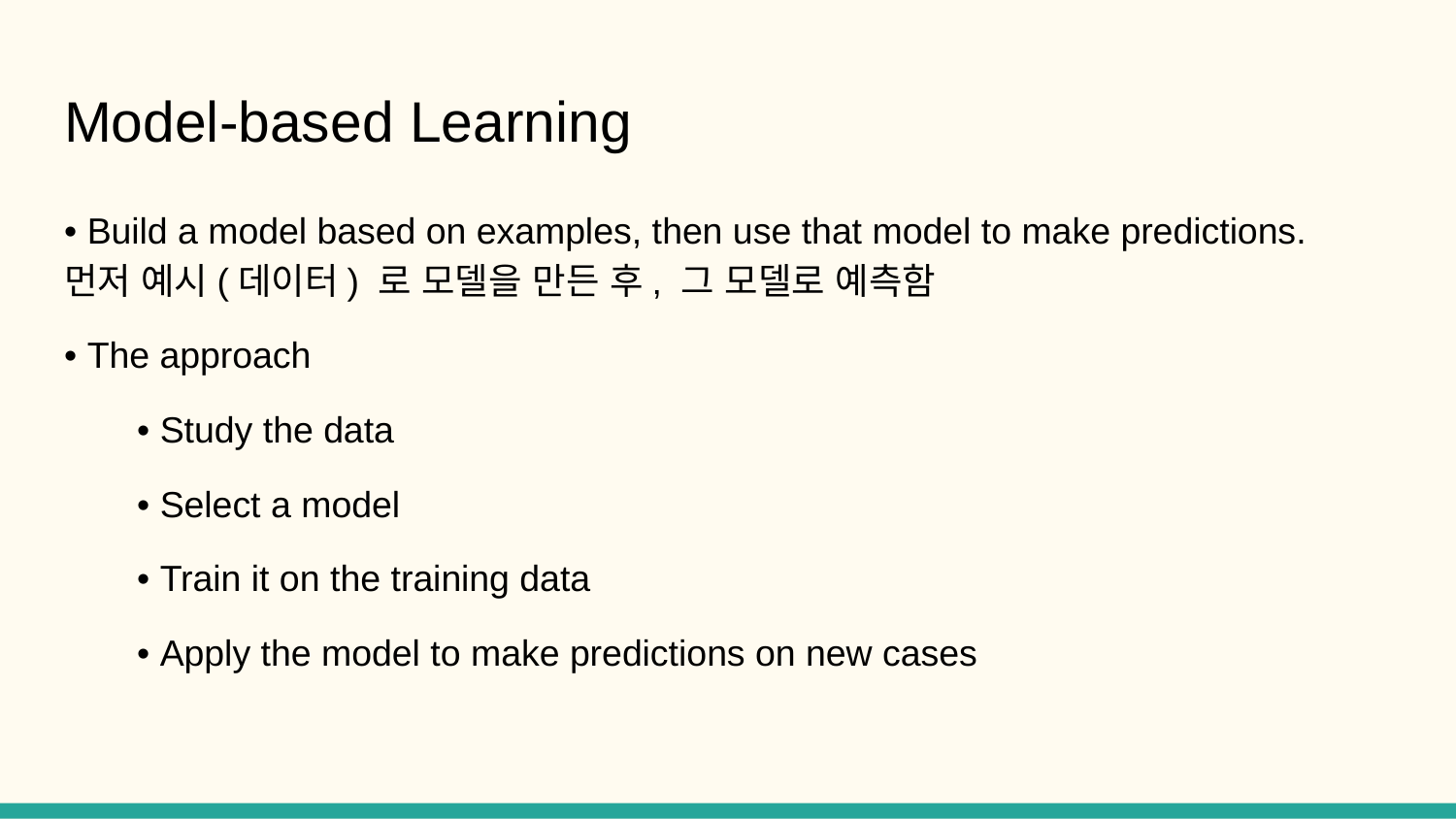

# Model-based Learning
• Build a model based on examples, then use that model to make predictions.
먼저 예시(데이터) 로 모델을 만든 후, 그 모델로 예측함
• The approach
• Study the data
• Select a model
• Train it on the training data
• Apply the model to make predictions on new cases